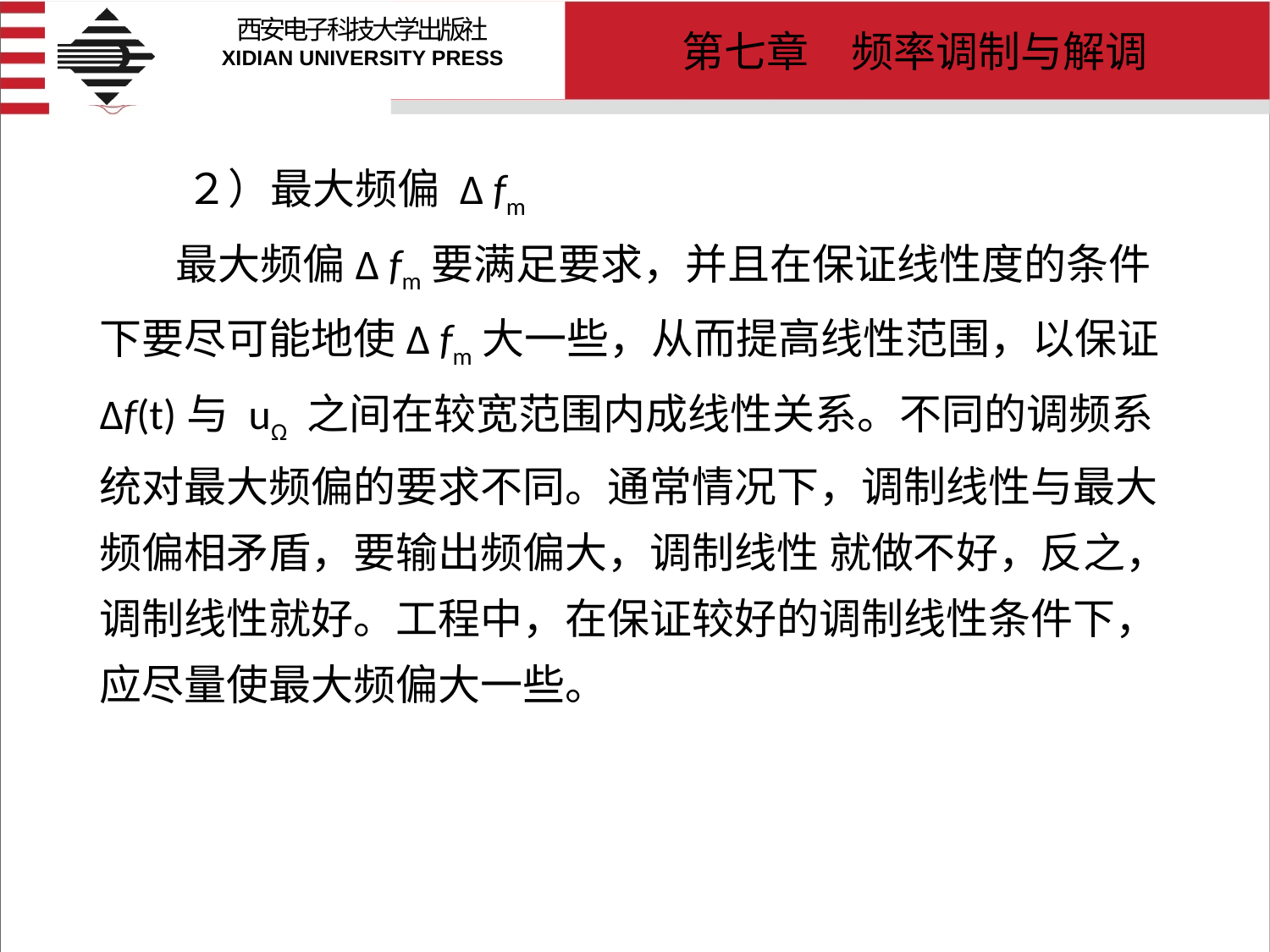

# ２）最大频偏 Δ fm 最大频偏Δ fm要满足要求，并且在保证线性度的条件下要尽可能地使Δ fm大一些，从而提高线性范围，以保证 Δf(t)与 uΩ 之间在较宽范围内成线性关系。不同的调频系统对最大频偏的要求不同。通常情况下，调制线性与最大频偏相矛盾，要输出频偏大，调制线性 就做不好，反之，调制线性就好。工程中，在保证较好的调制线性条件下，应尽量使最大频偏大一些。